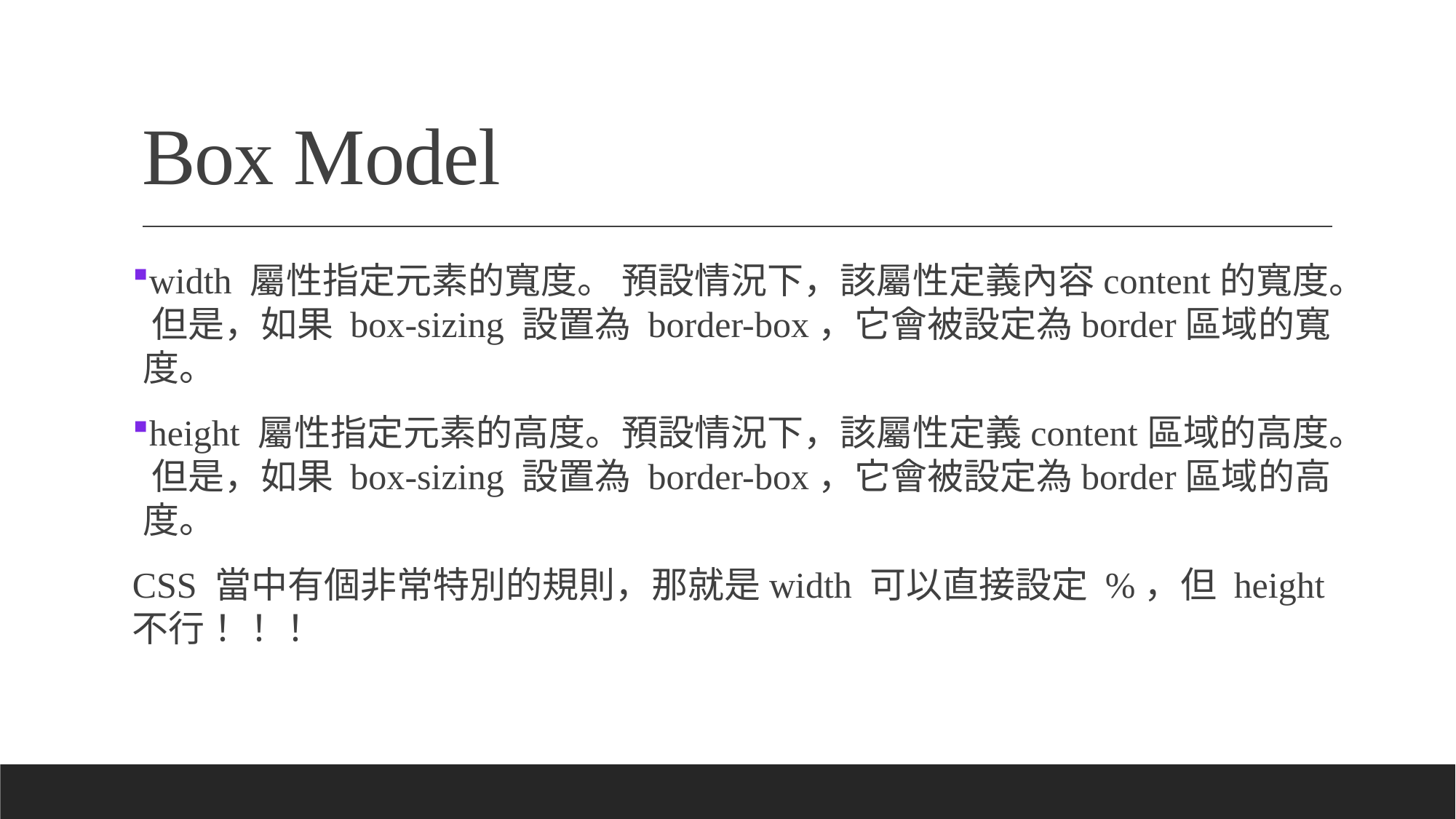

# Box Model
width 屬性指定元素的寬度。 預設情況下，該屬性定義內容content的寬度。 但是，如果 box-sizing 設置為 border-box，它會被設定為border區域的寬度。
height 屬性指定元素的高度。預設情況下，該屬性定義content區域的高度。 但是，如果 box-sizing 設置為 border-box，它會被設定為border區域的高度。
CSS 當中有個非常特別的規則，那就是width 可以直接設定 %，但 height 不行！！！